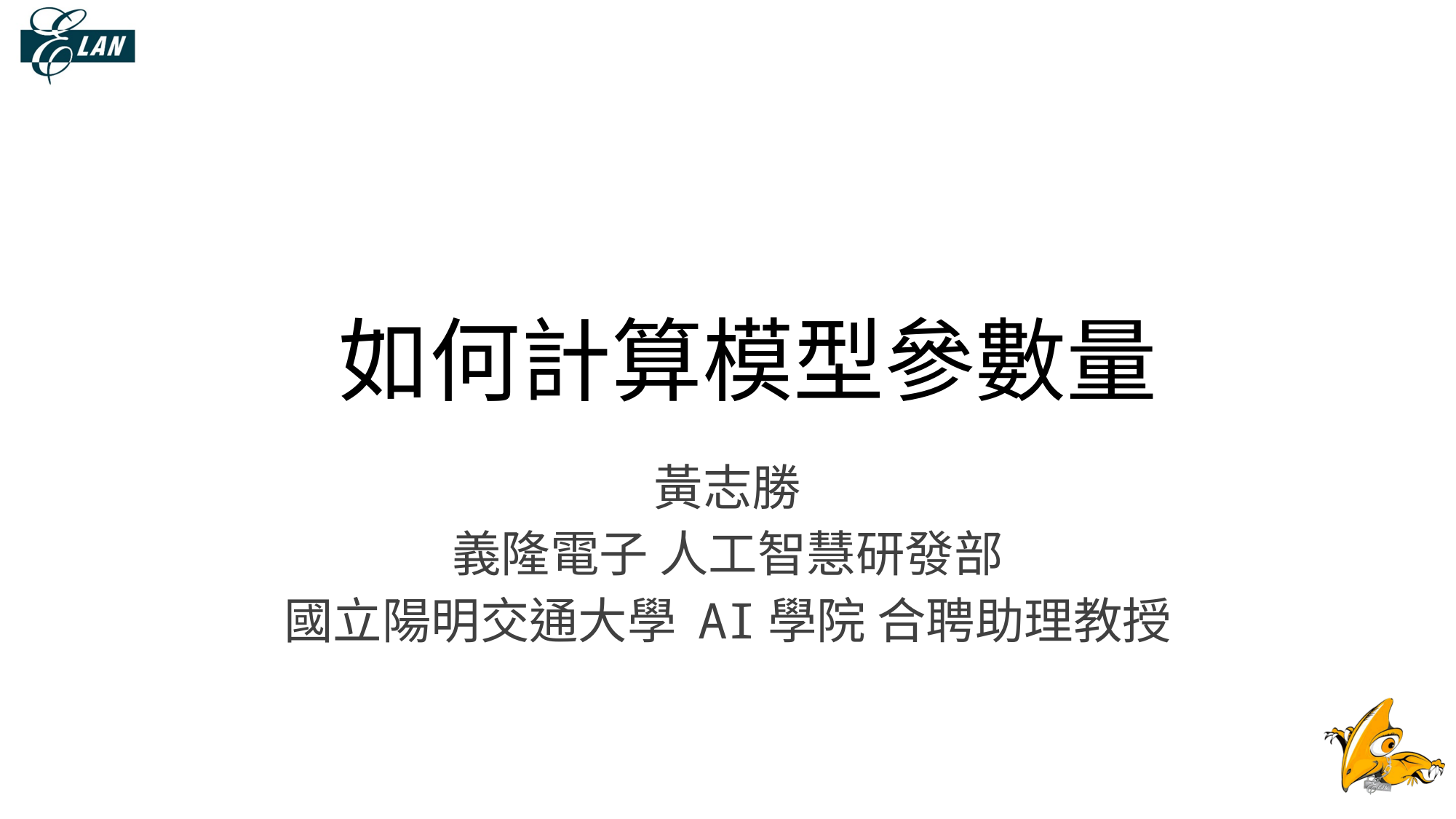

# 如何計算模型參數量
黃志勝
義隆電子 人工智慧研發部
國立陽明交通大學 AI學院 合聘助理教授